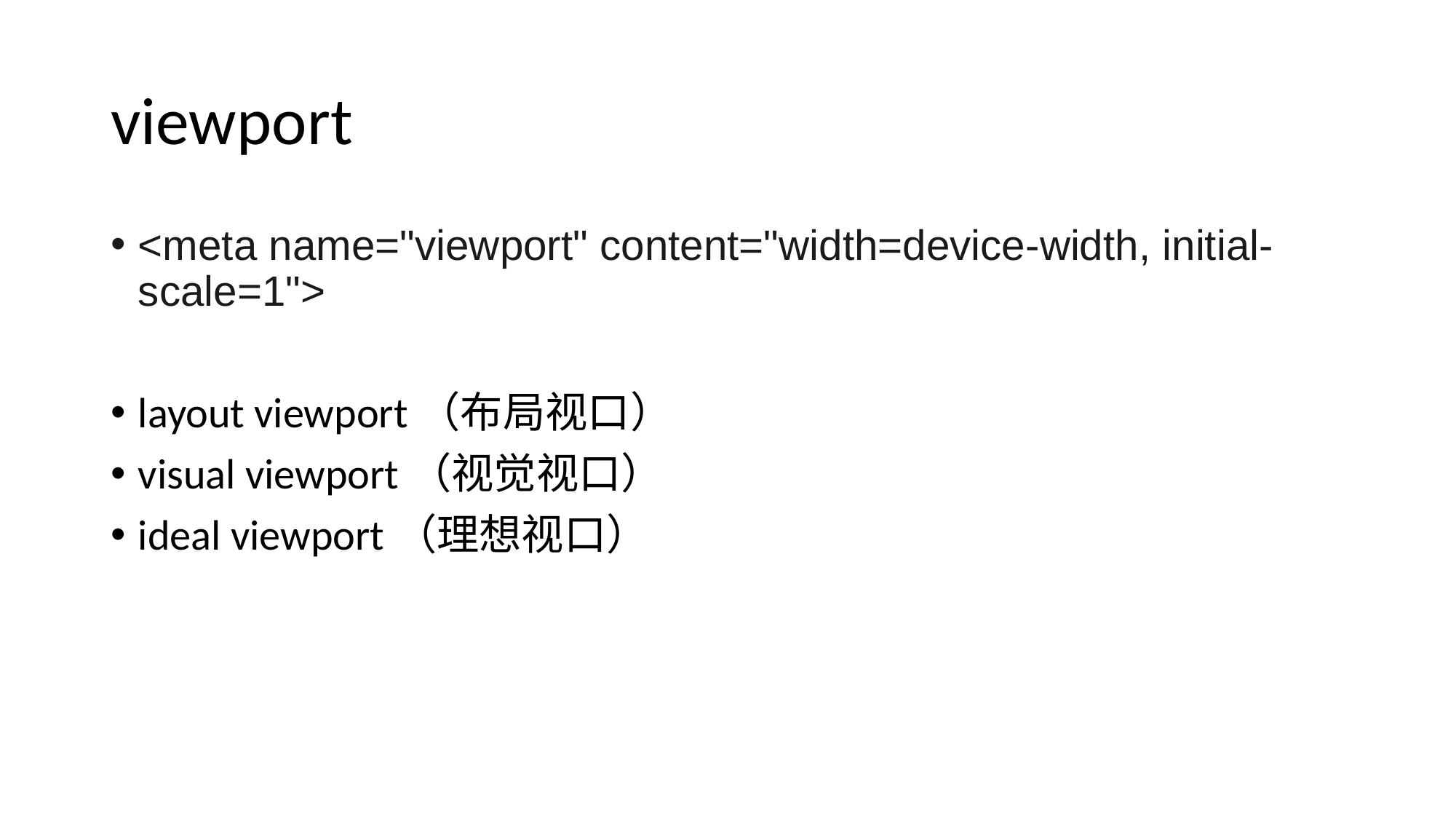

# viewport
<meta name="viewport" content="width=device-width, initial-scale=1">

layout viewport（布局视口）
visual viewport（视觉视口）
ideal viewport（理想视口）